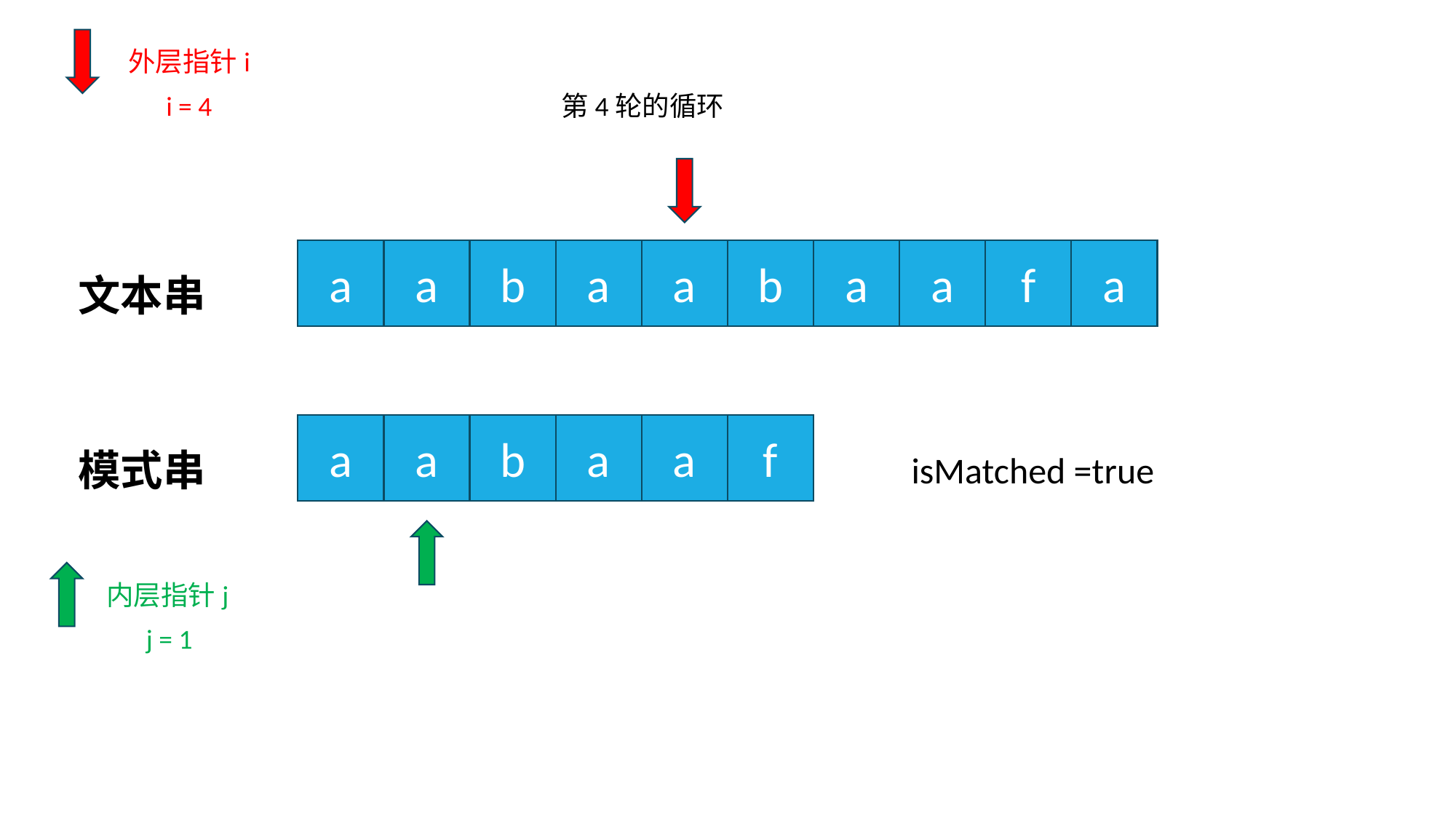

外层指针i
i = 4
第4轮的循环

a
a
b
a
a
b
a
a
f
a
文本串
a
a
b
a
a
f
模式串
isMatched =true

内层指针j
j = 1